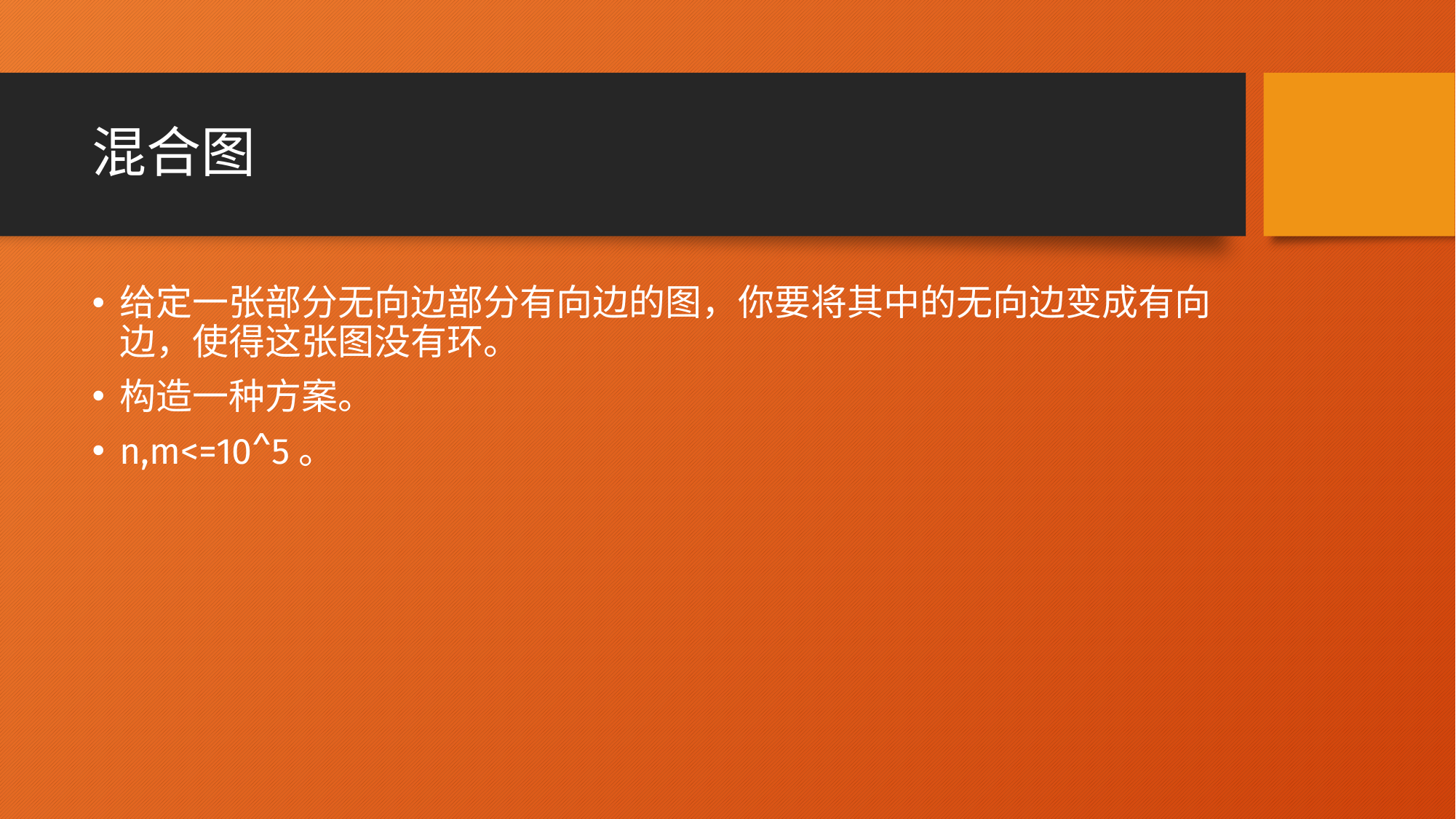

# 混合图
给定一张部分无向边部分有向边的图，你要将其中的无向边变成有向边，使得这张图没有环。
构造一种方案。
n,m<=10^5。